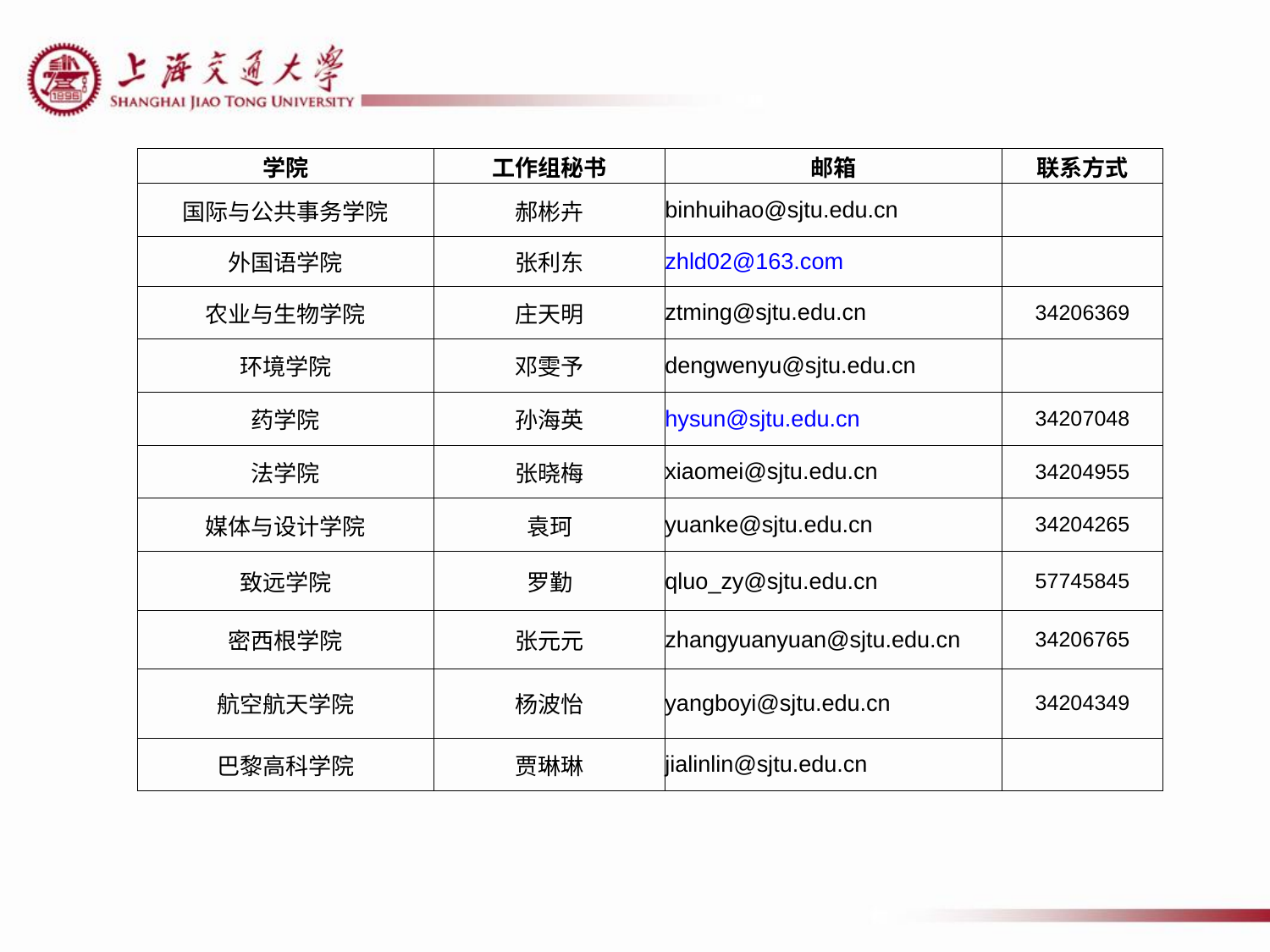

#
| 学院 | 工作组秘书 | 邮箱 | 联系方式 |
| --- | --- | --- | --- |
| 国际与公共事务学院 | 郝彬卉 | binhuihao@sjtu.edu.cn |  |
| 外国语学院 | 张利东 | zhld02@163.com |  |
| 农业与生物学院 | 庄天明 | ztming@sjtu.edu.cn | 34206369 |
| 环境学院 | 邓雯予 | dengwenyu@sjtu.edu.cn |  |
| 药学院 | 孙海英 | hysun@sjtu.edu.cn | 34207048 |
| 法学院 | 张晓梅 | xiaomei@sjtu.edu.cn | 34204955 |
| 媒体与设计学院 | 袁珂 | yuanke@sjtu.edu.cn | 34204265 |
| 致远学院 | 罗勤 | qluo\_zy@sjtu.edu.cn | 57745845 |
| 密西根学院 | 张元元 | zhangyuanyuan@sjtu.edu.cn | 34206765 |
| 航空航天学院 | 杨波怡 | yangboyi@sjtu.edu.cn | 34204349 |
| 巴黎高科学院 | 贾琳琳 | jialinlin@sjtu.edu.cn |  |